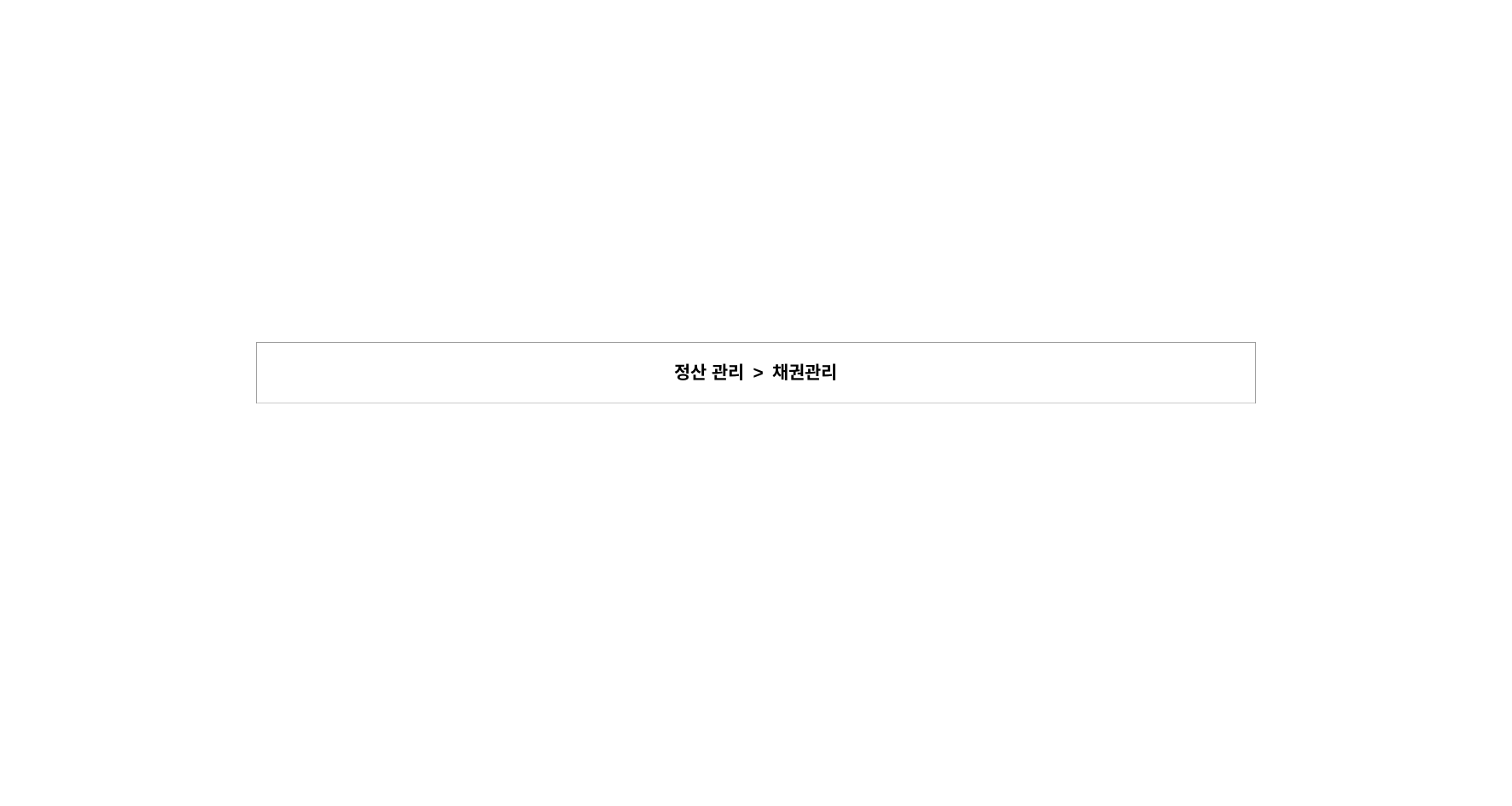

| 정산 관리 > 채권관리 |
| --- |